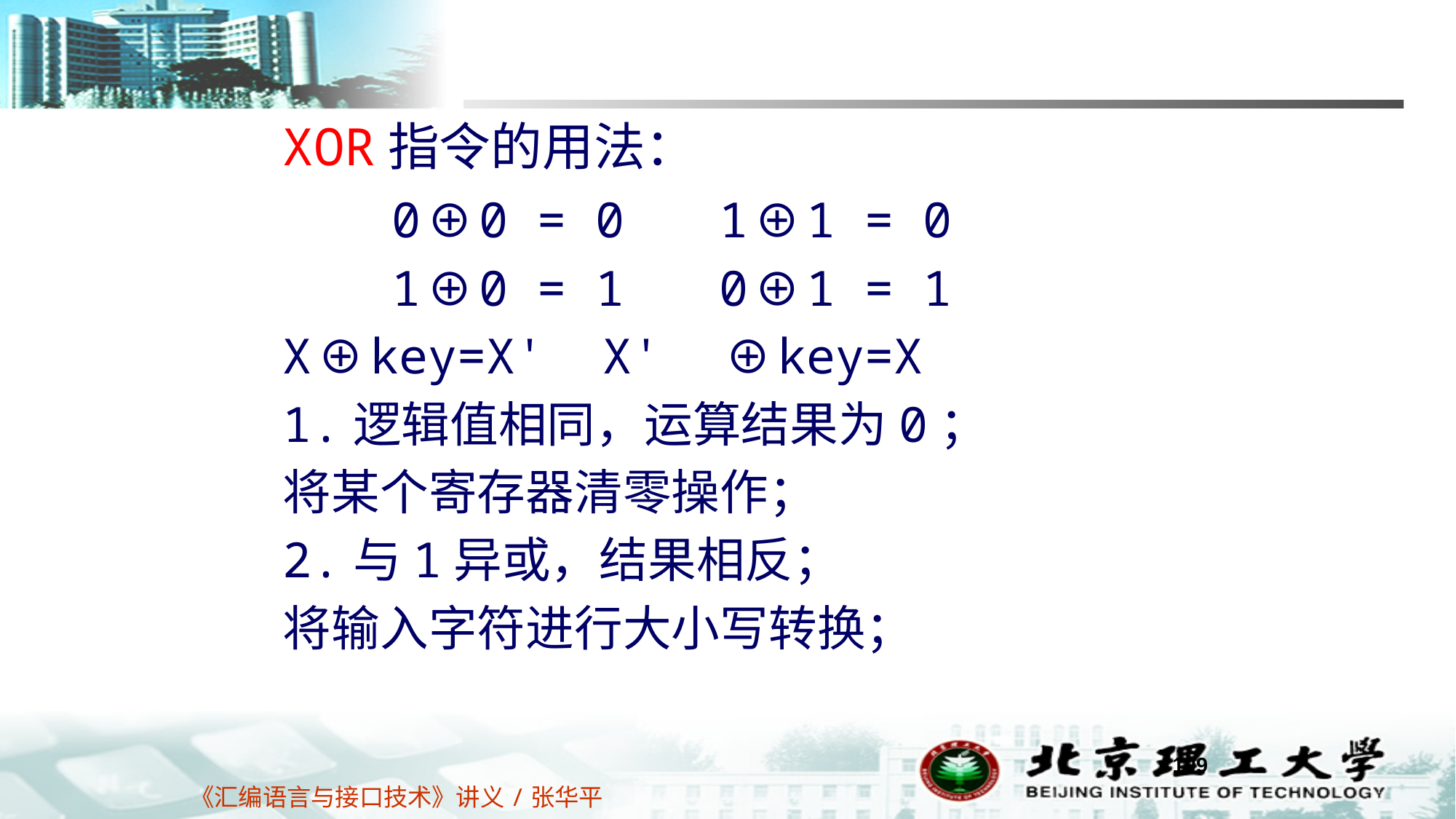

XOR指令的用法：
	0⊕0 = 0 	1⊕1 = 0
	1⊕0 = 1 	0⊕1 = 1
X⊕key=X'  X'	⊕key=X
1.逻辑值相同，运算结果为0；
将某个寄存器清零操作；
2.与1异或，结果相反；
将输入字符进行大小写转换；
109